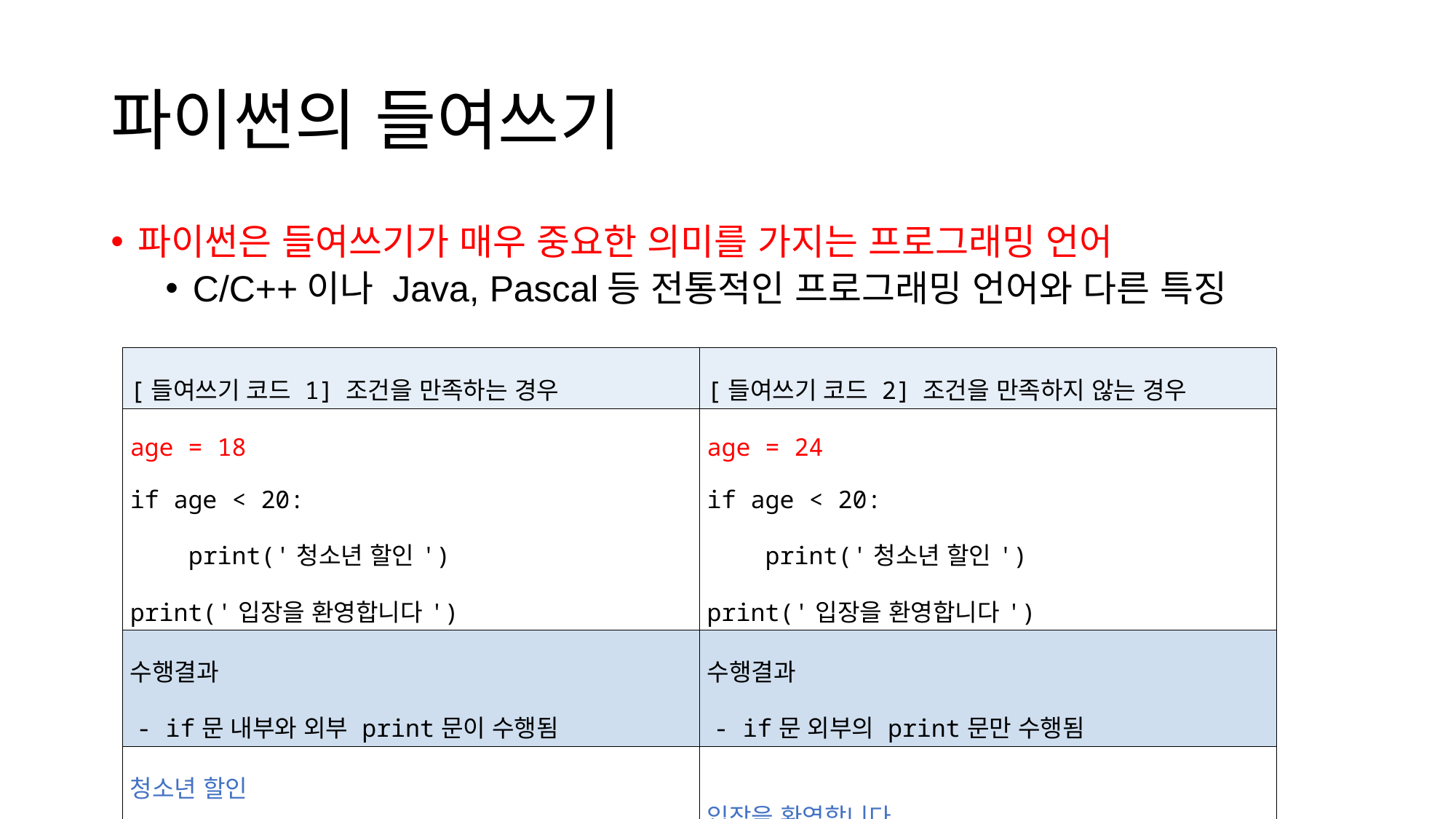

# 파이썬의 들여쓰기
파이썬은 들여쓰기가 매우 중요한 의미를 가지는 프로그래밍 언어
C/C++이나 Java, Pascal등 전통적인 프로그래밍 언어와 다른 특징
| [들여쓰기 코드 1] 조건을 만족하는 경우 | [들여쓰기 코드 2] 조건을 만족하지 않는 경우 |
| --- | --- |
| age = 18 if age < 20: print('청소년 할인') print('입장을 환영합니다') | age = 24 if age < 20: print('청소년 할인') print('입장을 환영합니다') |
| 수행결과 - if문 내부와 외부 print문이 수행됨 | 수행결과 - if문 외부의 print문만 수행됨 |
| 청소년 할인 입장을 환영합니다 | 입장을 환영합니다 |